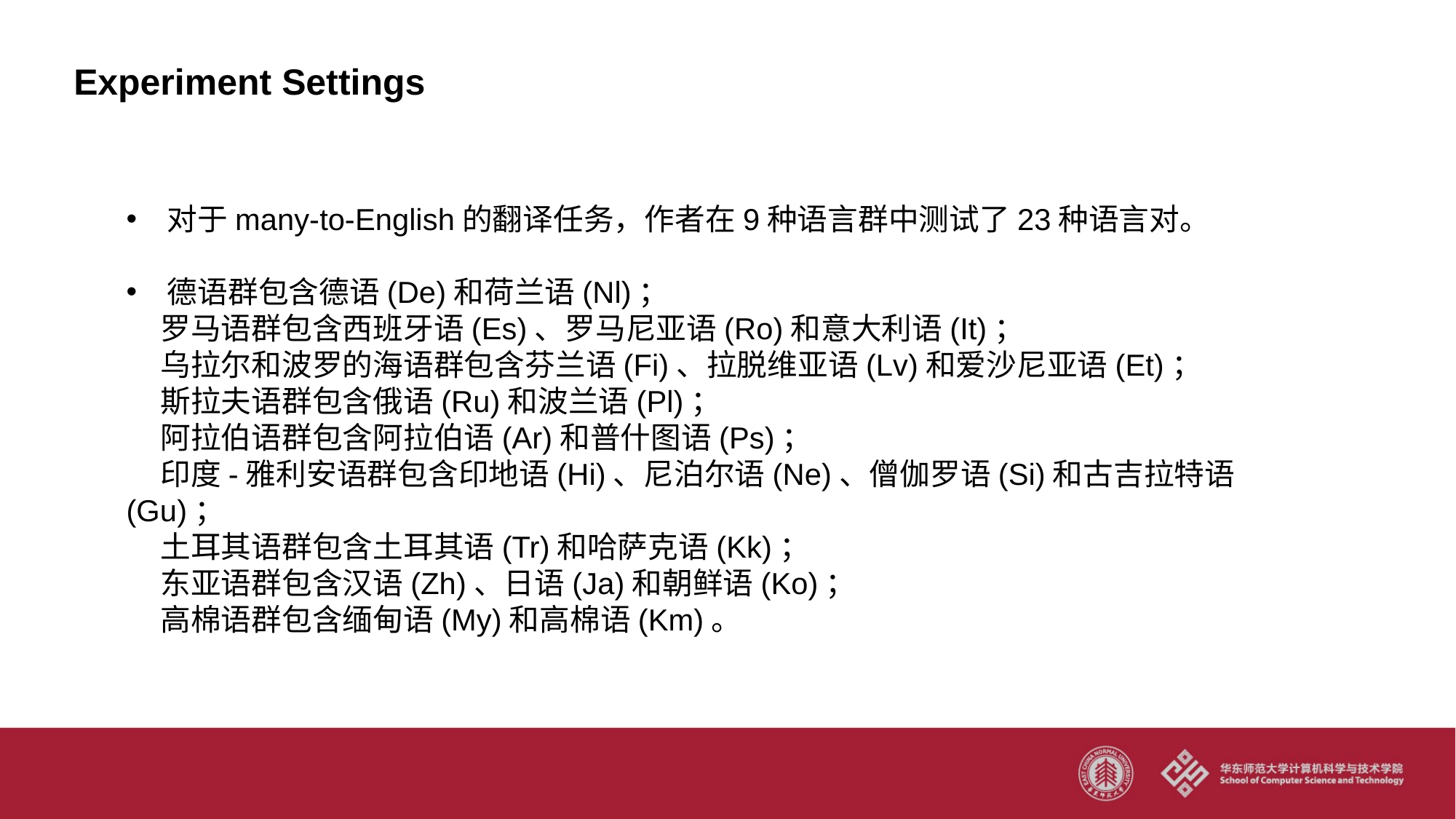

Experiment Settings
对于many-to-English的翻译任务，作者在9种语言群中测试了23种语言对。

德语群包含德语(De)和荷兰语(Nl)；
    罗马语群包含西班牙语(Es)、罗马尼亚语(Ro)和意大利语(It)；
    乌拉尔和波罗的海语群包含芬兰语(Fi)、拉脱维亚语(Lv)和爱沙尼亚语(Et)；
    斯拉夫语群包含俄语(Ru)和波兰语(Pl)；
    阿拉伯语群包含阿拉伯语(Ar)和普什图语(Ps)；
    印度-雅利安语群包含印地语(Hi)、尼泊尔语(Ne)、僧伽罗语(Si)和古吉拉特语(Gu)；
    土耳其语群包含土耳其语(Tr)和哈萨克语(Kk)；
    东亚语群包含汉语(Zh)、日语(Ja)和朝鲜语(Ko)；
    高棉语群包含缅甸语(My)和高棉语(Km)。